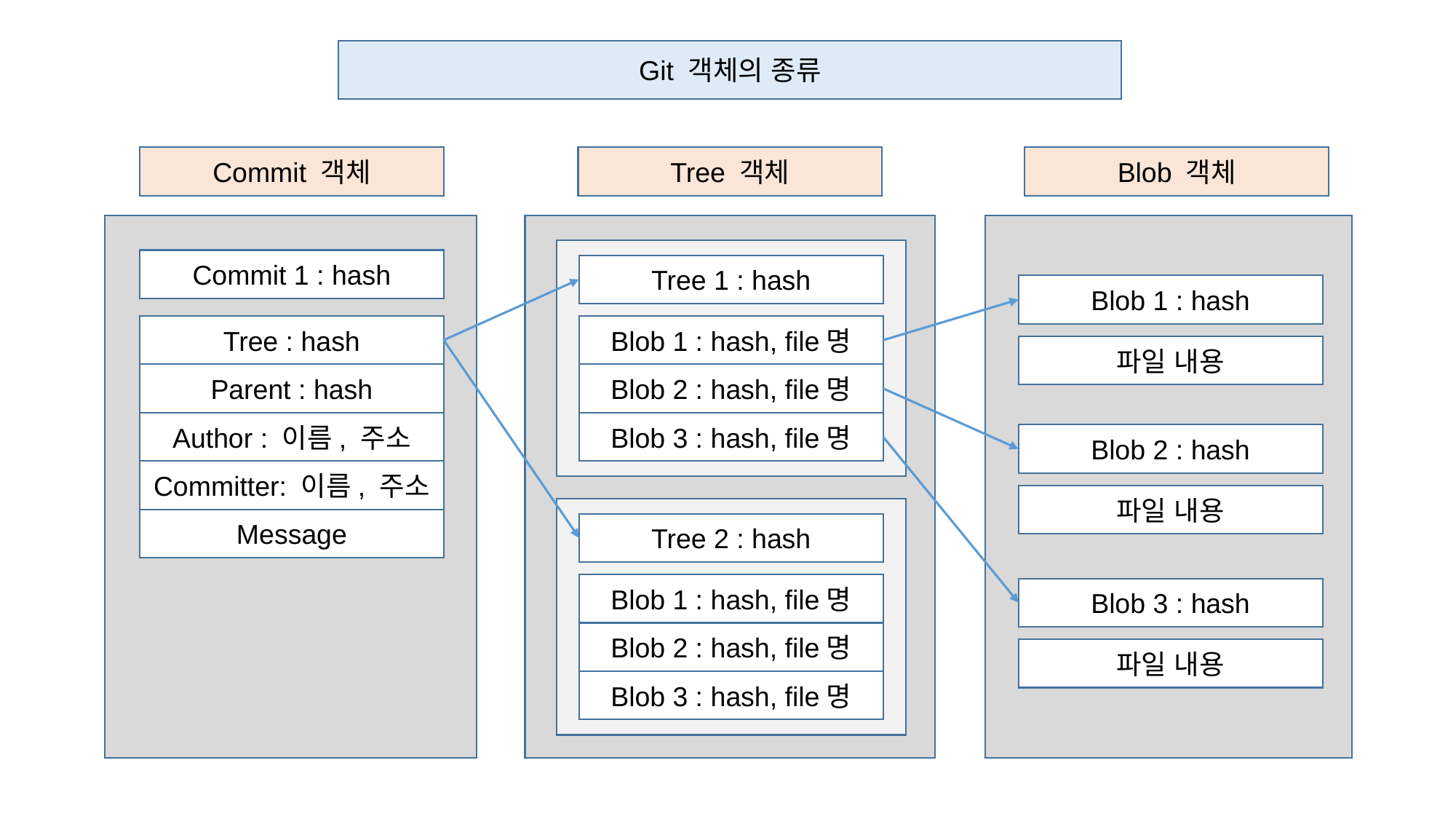

Git 객체의 종류
Commit 객체
Tree 객체
Blob 객체

Commit 1 : hash
Tree 1 : hash
Blob 1 : hash
Tree : hash
Blob 1 : hash, file명
파일 내용
Parent : hash
Blob 2 : hash, file명
Author : 이름, 주소
Blob 3 : hash, file명
Blob 2 : hash
Committer: 이름, 주소
파일 내용

Message
Tree 2 : hash
Blob 1 : hash, file명
Blob 3 : hash
Blob 2 : hash, file명
파일 내용
Blob 3 : hash, file명